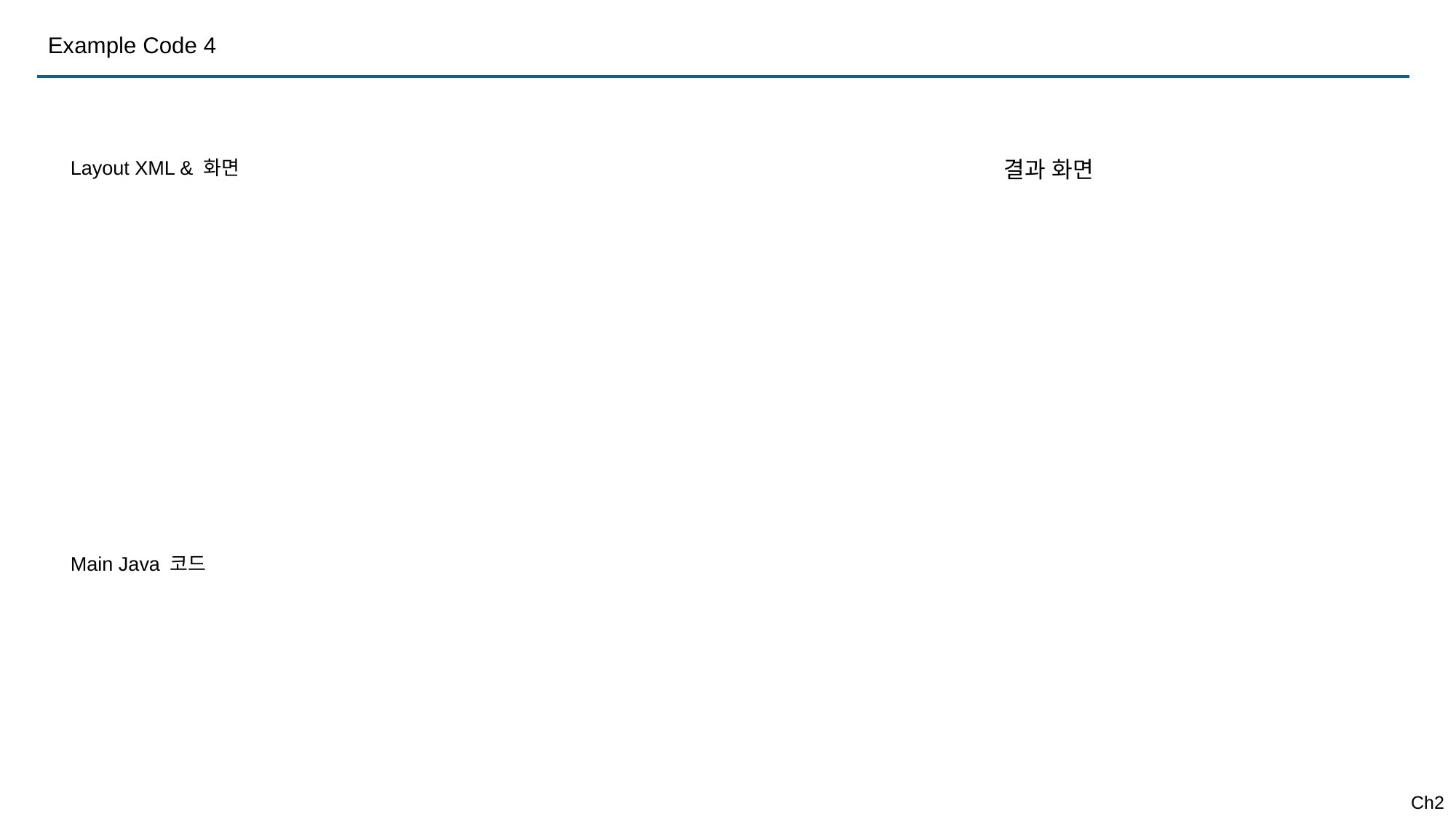

Example Code 4
Layout XML & 화면
결과 화면
Main Java 코드
Ch2